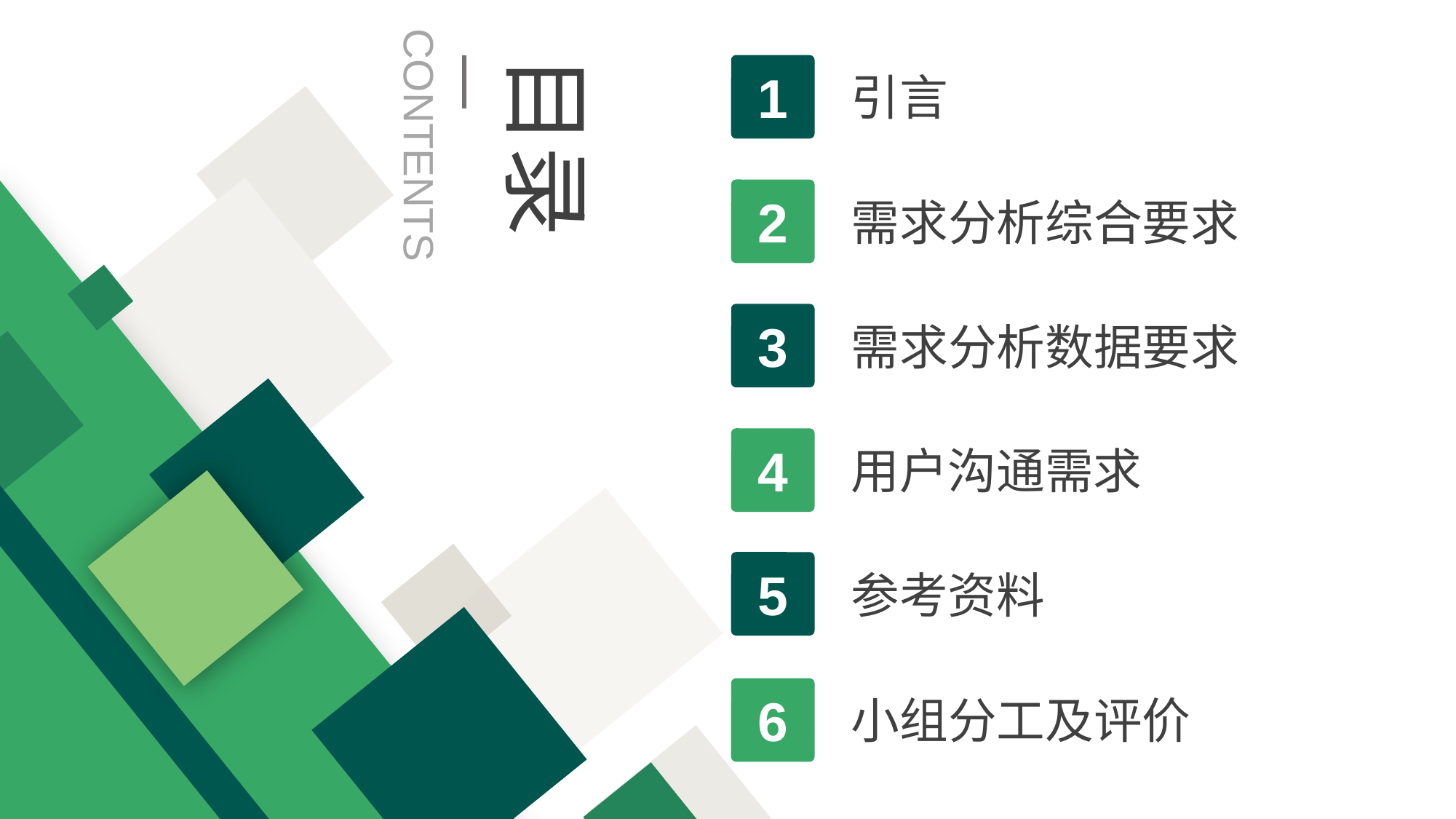

目录
1
引言
CONTENTS
2
需求分析综合要求
3
需求分析数据要求
4
用户沟通需求
5
参考资料
6
小组分工及评价